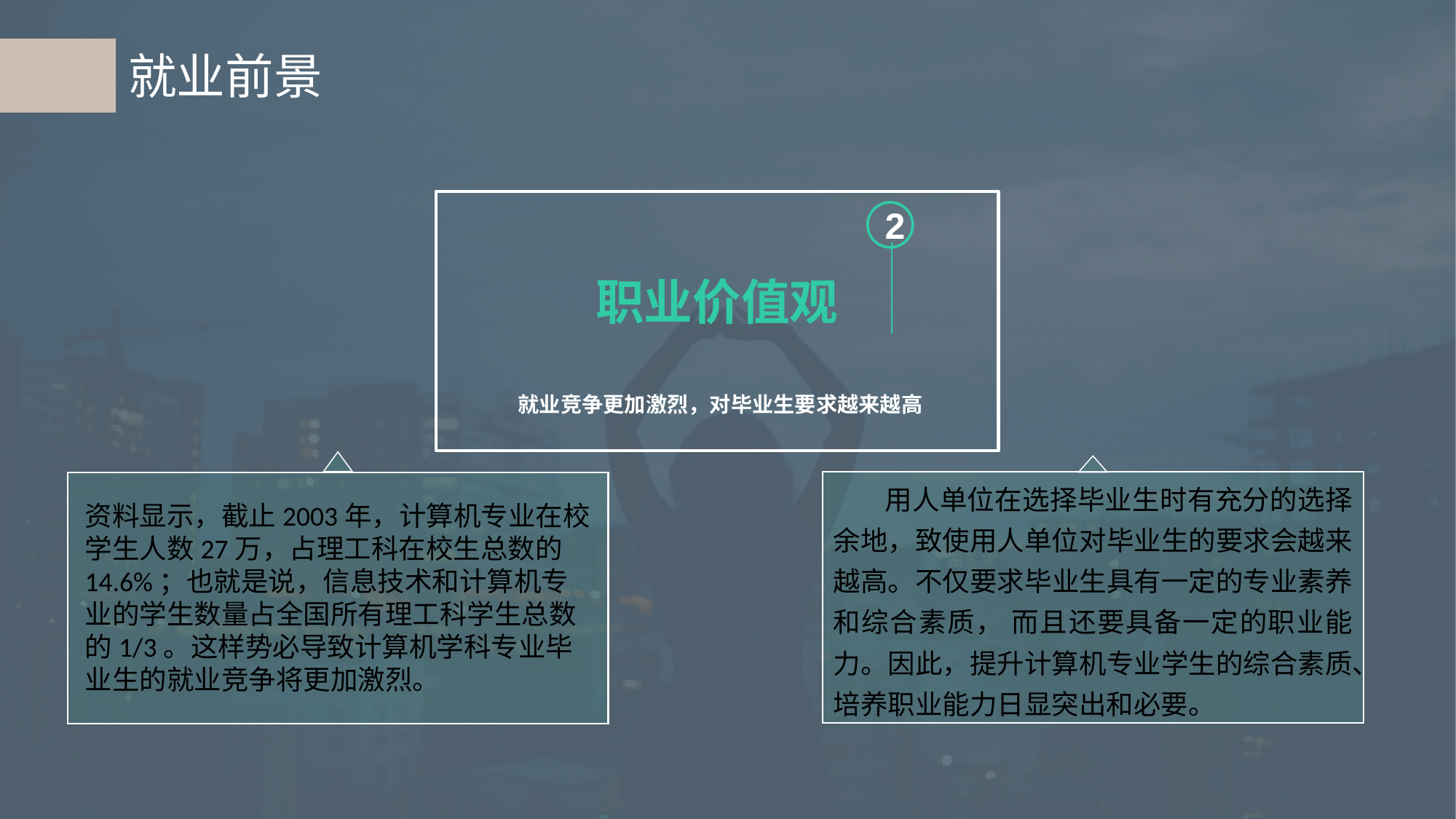

就业前景

2
职业价值观
就业竞争更加激烈，对毕业生要求越来越高

       用人单位在选择毕业生时有充分的选择余地，致使用人单位对毕业生的要求会越来越高。不仅要求毕业生具有一定的专业素养和综合素质， 而且还要具备一定的职业能力。因此，提升计算机专业学生的综合素质、培养职业能力日显突出和必要。

资料显示，截止2003年，计算机专业在校学生人数27万，占理工科在校生总数的14.6%；也就是说，信息技术和计算机专业的学生数量占全国所有理工科学生总数的1/3。这样势必导致计算机学科专业毕业生的就业竞争将更加激烈。